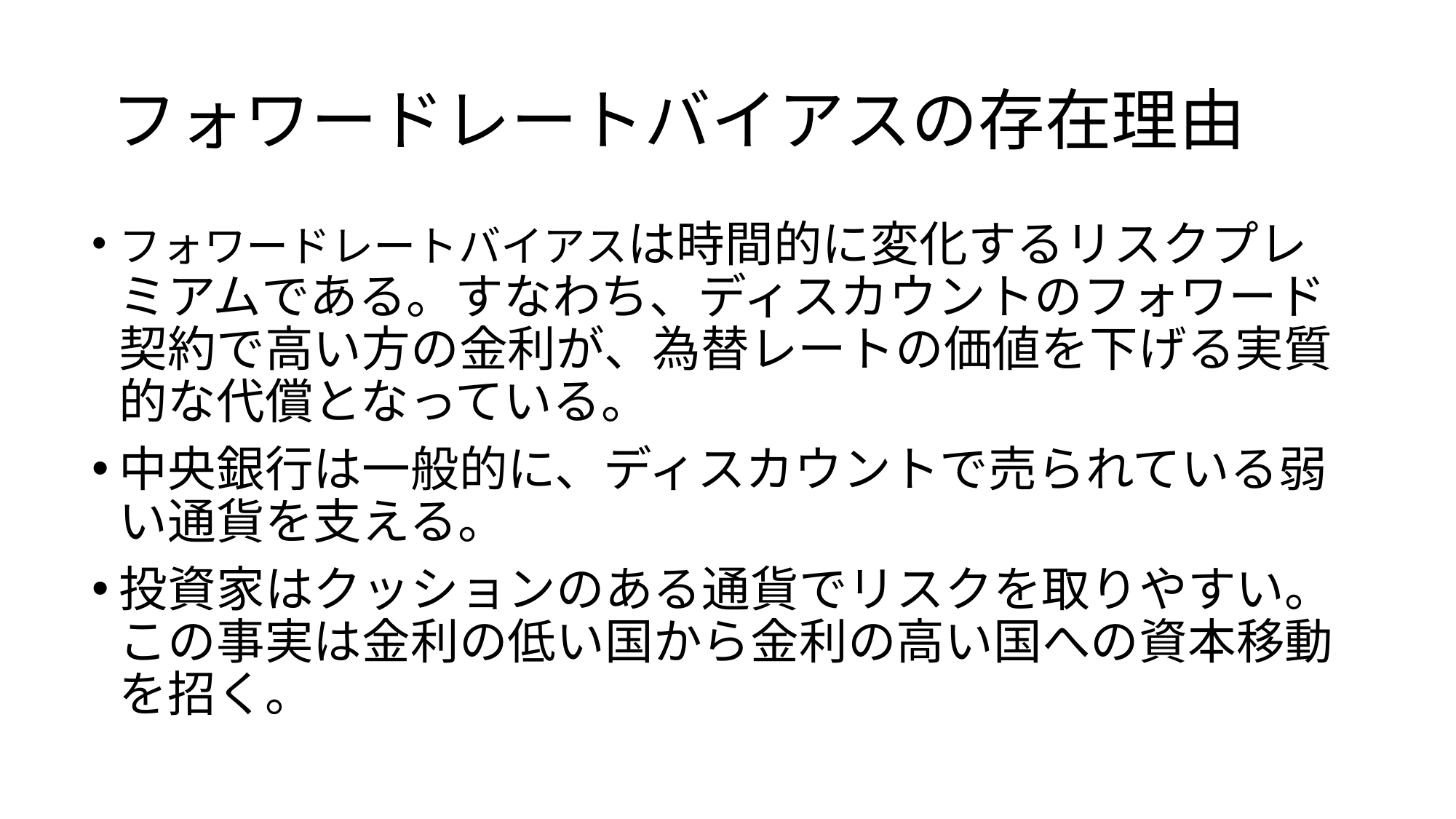

# フォワードレートバイアスの存在理由
フォワードレートバイアスは時間的に変化するリスクプレミアムである。すなわち、ディスカウントのフォワード契約で高い方の金利が、為替レートの価値を下げる実質的な代償となっている。
中央銀行は一般的に、ディスカウントで売られている弱い通貨を支える。
投資家はクッションのある通貨でリスクを取りやすい。この事実は金利の低い国から金利の高い国への資本移動を招く。